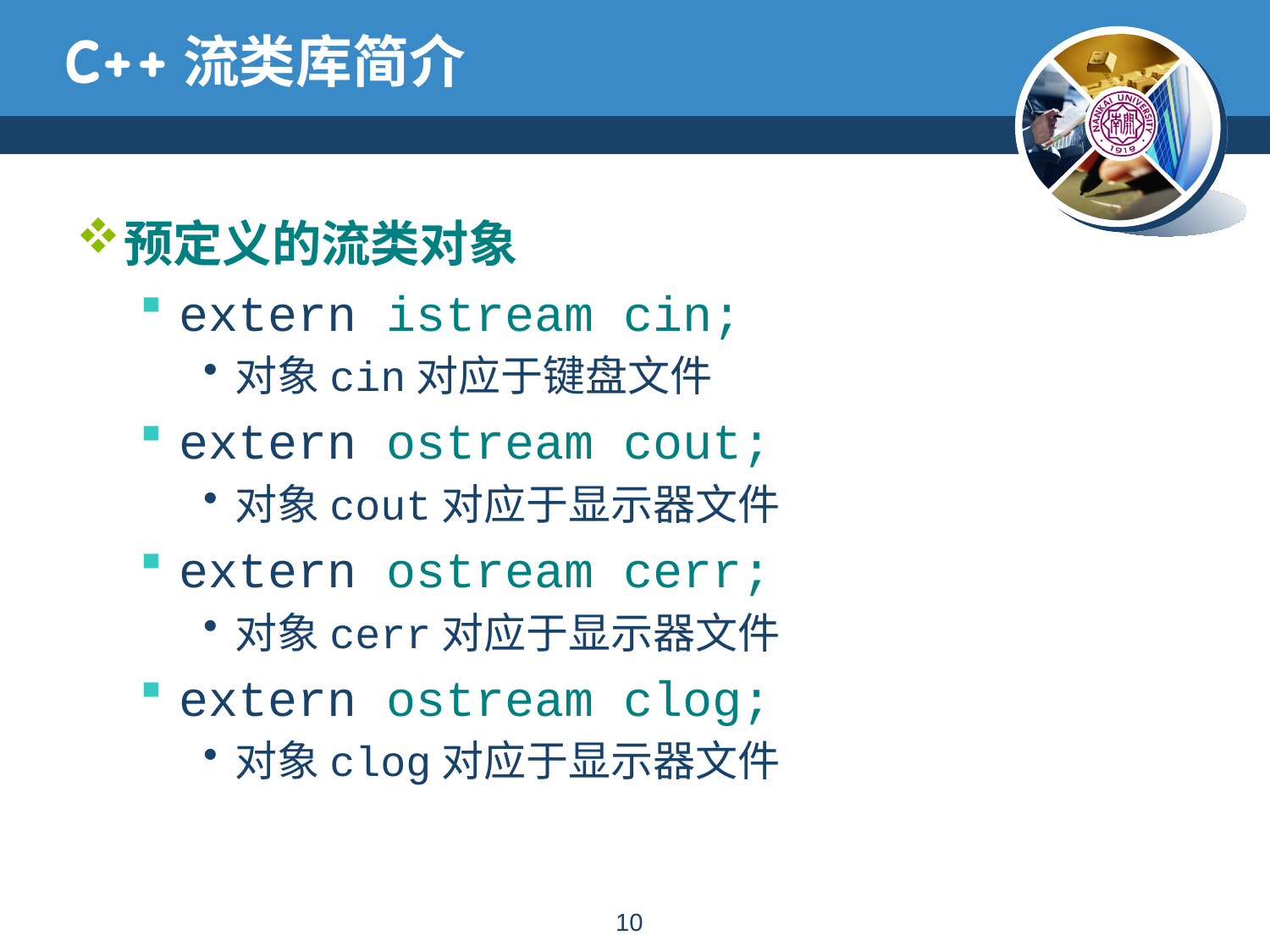

# C++流类库简介
预定义的流类对象
extern istream cin;
对象cin对应于键盘文件
extern ostream cout;
对象cout对应于显示器文件
extern ostream cerr;
对象cerr对应于显示器文件
extern ostream clog;
对象clog对应于显示器文件
10